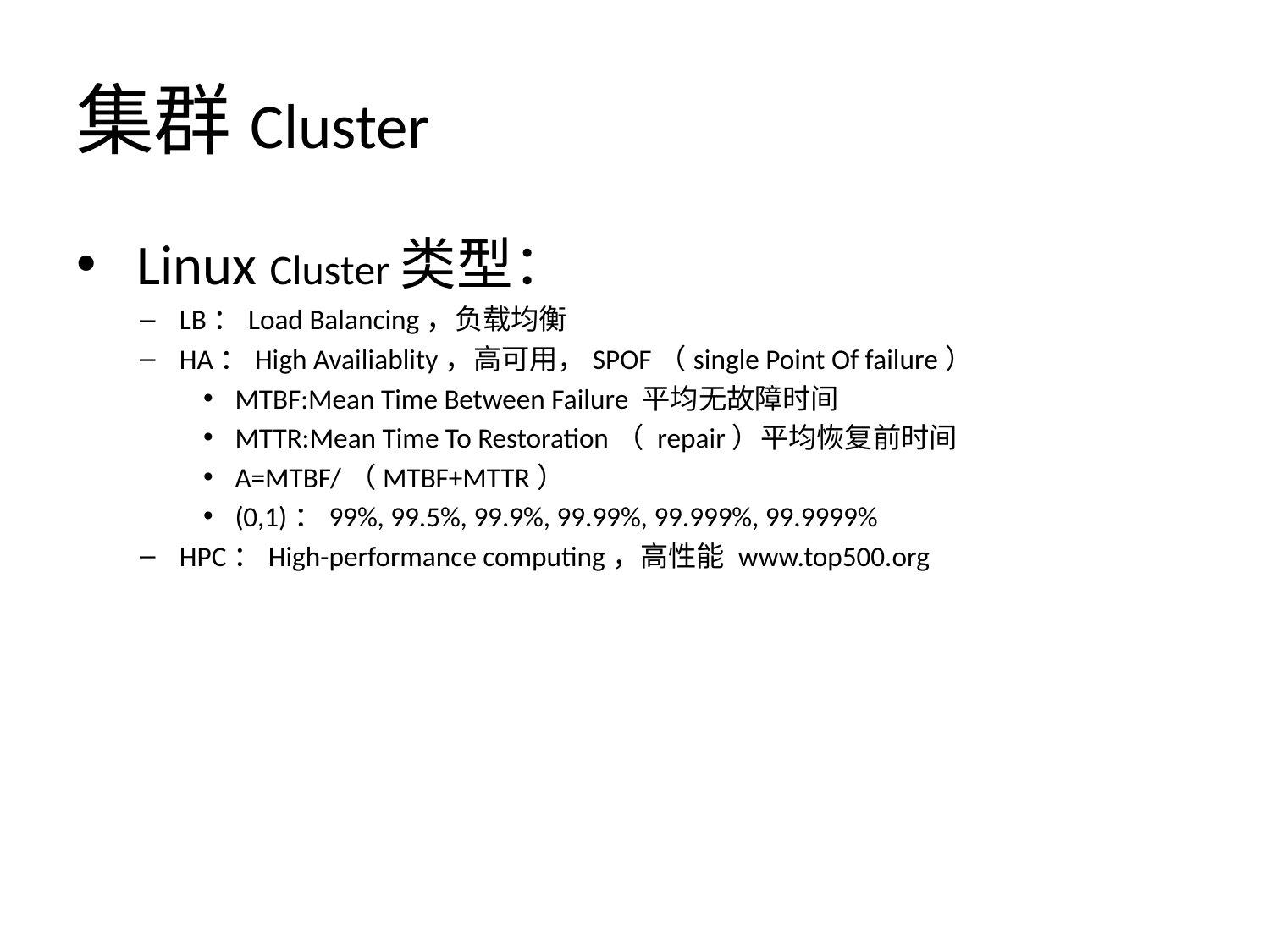

# 集群Cluster
 Linux Cluster类型：
LB：Load Balancing，负载均衡
HA：High Availiablity，高可用，SPOF（single Point Of failure）
MTBF:Mean Time Between Failure 平均无故障时间
MTTR:Mean Time To Restoration（ repair）平均恢复前时间
A=MTBF/（MTBF+MTTR）
(0,1)：99%, 99.5%, 99.9%, 99.99%, 99.999%, 99.9999%
HPC：High-performance computing，高性能 www.top500.org